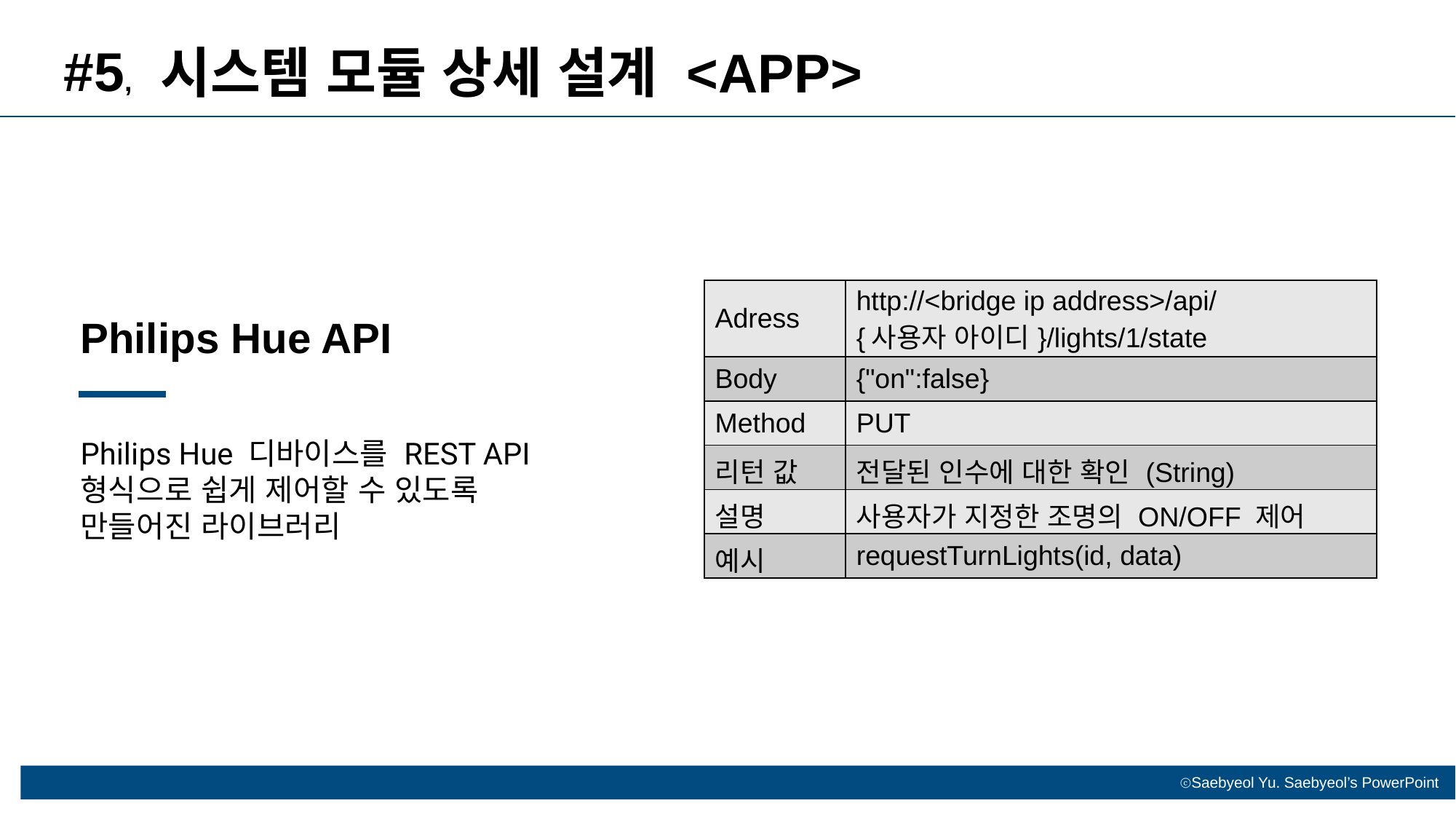

#5,
시스템 모듈 상세 설계 <APP>
| Adress | http://<bridge ip address>/api/ {사용자 아이디}/lights/1/state |
| --- | --- |
| Body | {"on":false} |
| Method | PUT |
| 리턴 값 | 전달된 인수에 대한 확인 (String) |
| 설명 | 사용자가 지정한 조명의 ON/OFF 제어 |
| 예시 | requestTurnLights(id, data) |
Philips Hue API
Philips Hue 디바이스를 REST API 형식으로 쉽게 제어할 수 있도록 만들어진 라이브러리